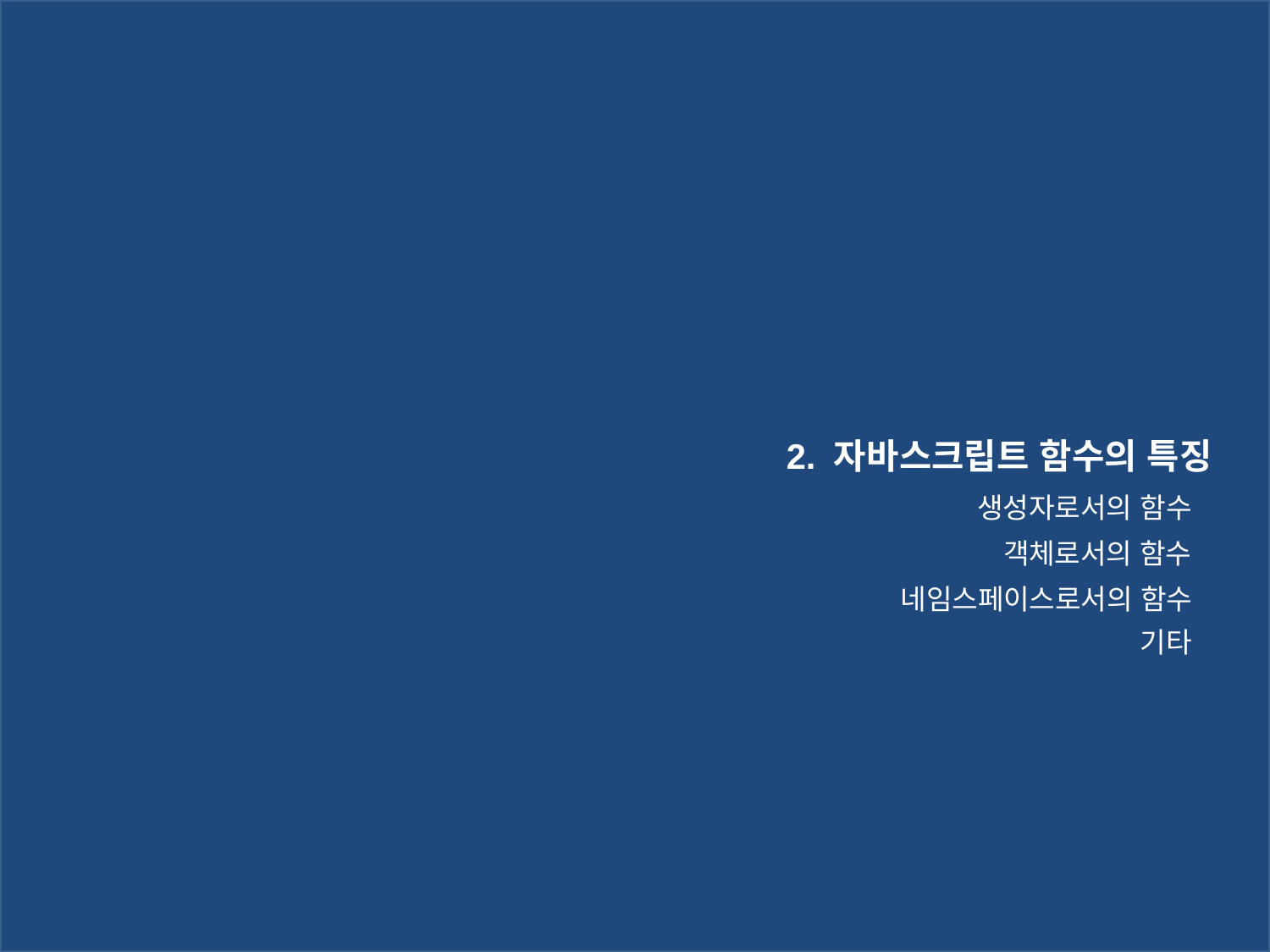

ㅊ
# 2. 자바스크립트 함수의 특징
생성자로서의 함수

객체로서의 함수
네임스페이스로서의 함수
기타